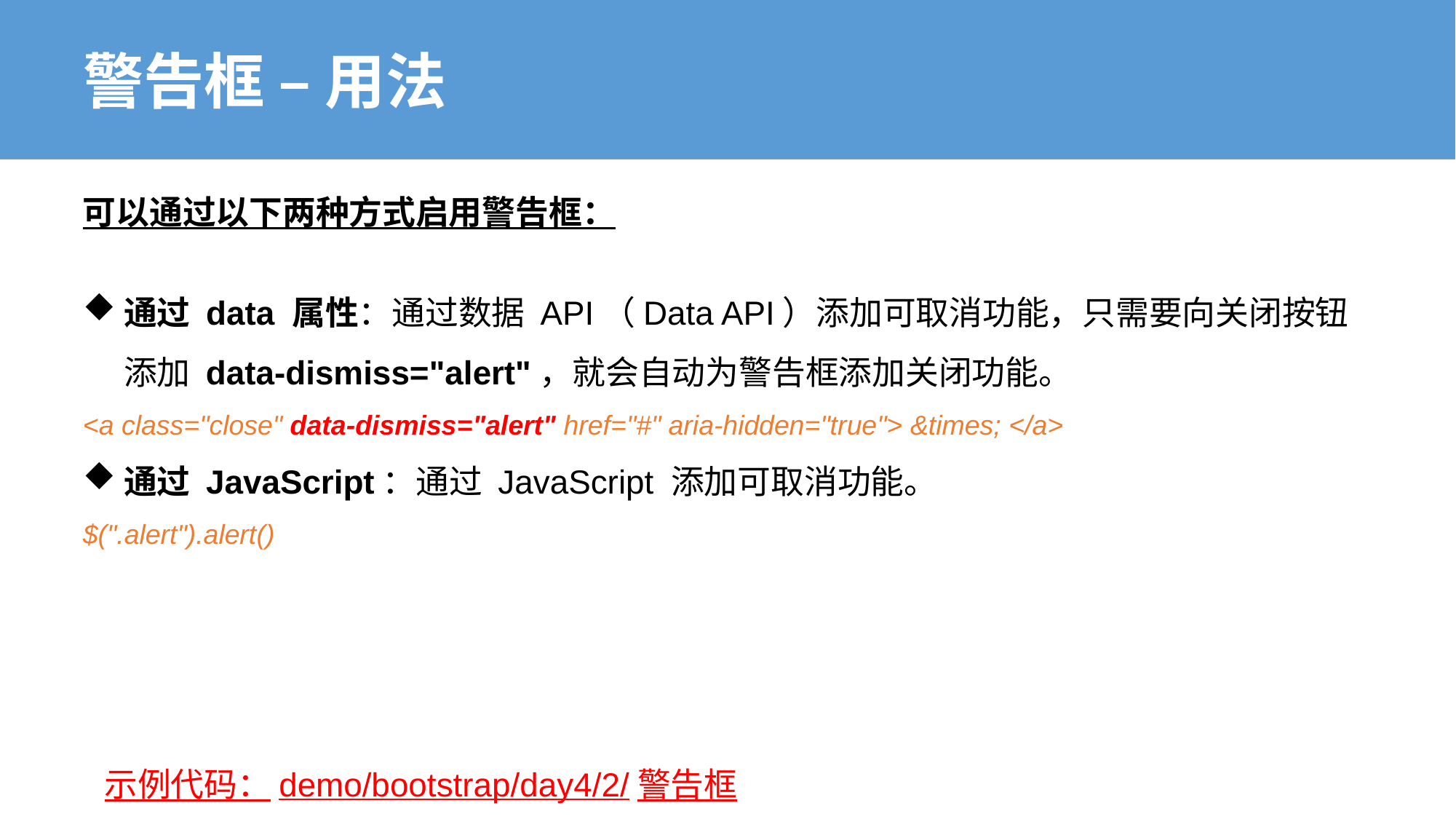

# 警告框 – 用法
可以通过以下两种方式启用警告框：

通过 data 属性：通过数据 API（Data API）添加可取消功能，只需要向关闭按钮添加 data-dismiss="alert"，就会自动为警告框添加关闭功能。
<a class="close" data-dismiss="alert" href="#" aria-hidden="true"> &times; </a>
通过 JavaScript：通过 JavaScript 添加可取消功能。
$(".alert").alert()
示例代码：demo/bootstrap/day4/2/警告框